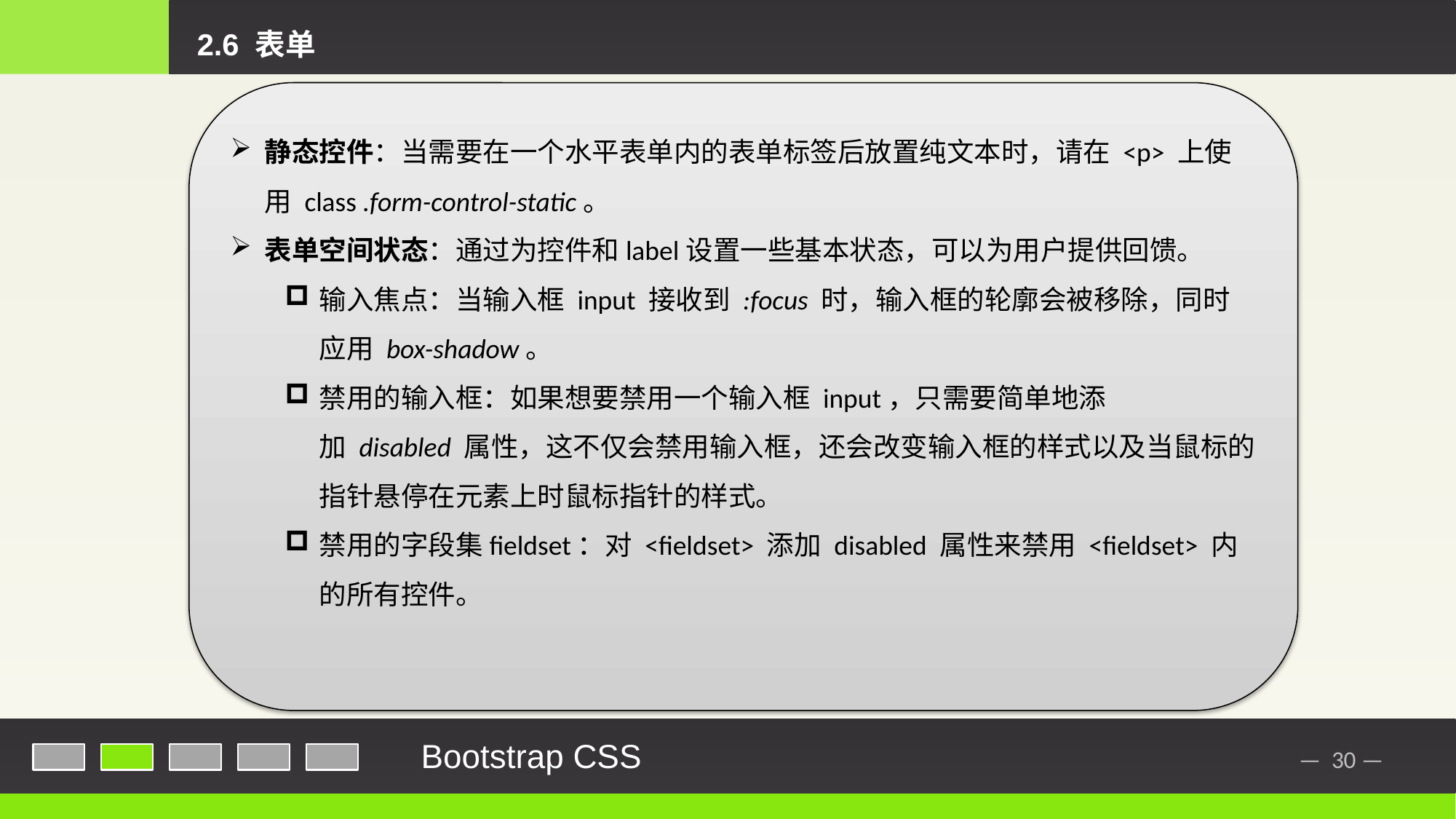

2.6 表单
静态控件：当需要在一个水平表单内的表单标签后放置纯文本时，请在 <p> 上使用 class .form-control-static。
表单空间状态：通过为控件和label设置一些基本状态，可以为用户提供回馈。
输入焦点：当输入框 input 接收到 :focus 时，输入框的轮廓会被移除，同时应用 box-shadow。
禁用的输入框：如果想要禁用一个输入框 input，只需要简单地添加 disabled 属性，这不仅会禁用输入框，还会改变输入框的样式以及当鼠标的指针悬停在元素上时鼠标指针的样式。
禁用的字段集fieldset：对 <fieldset> 添加 disabled 属性来禁用 <fieldset> 内的所有控件。